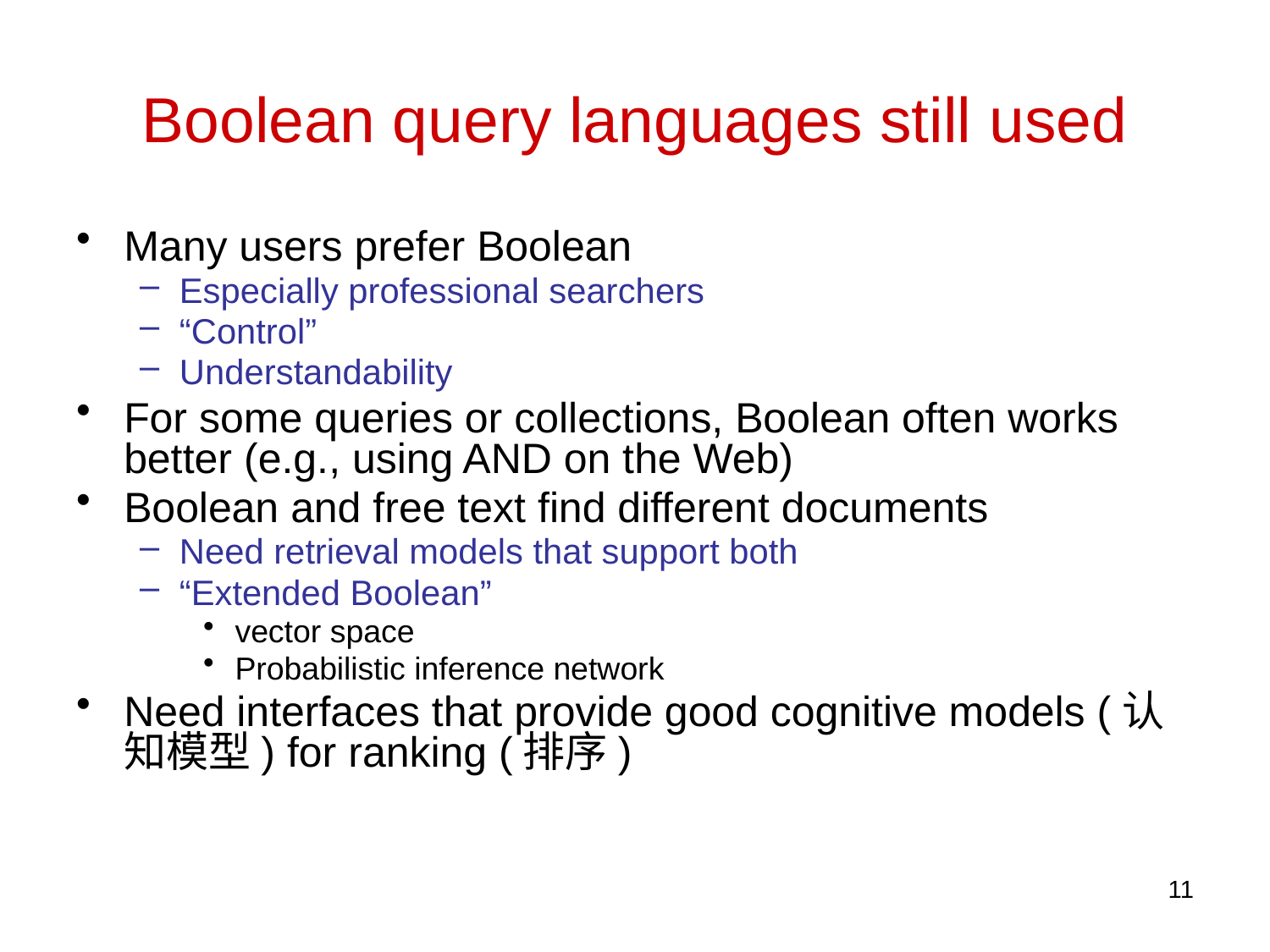

# Boolean query languages still used
Many users prefer Boolean
Especially professional searchers
“Control”
Understandability
For some queries or collections, Boolean often works better (e.g., using AND on the Web)
Boolean and free text find different documents
Need retrieval models that support both
“Extended Boolean”
vector space
Probabilistic inference network
Need interfaces that provide good cognitive models (认知模型) for ranking (排序)

11